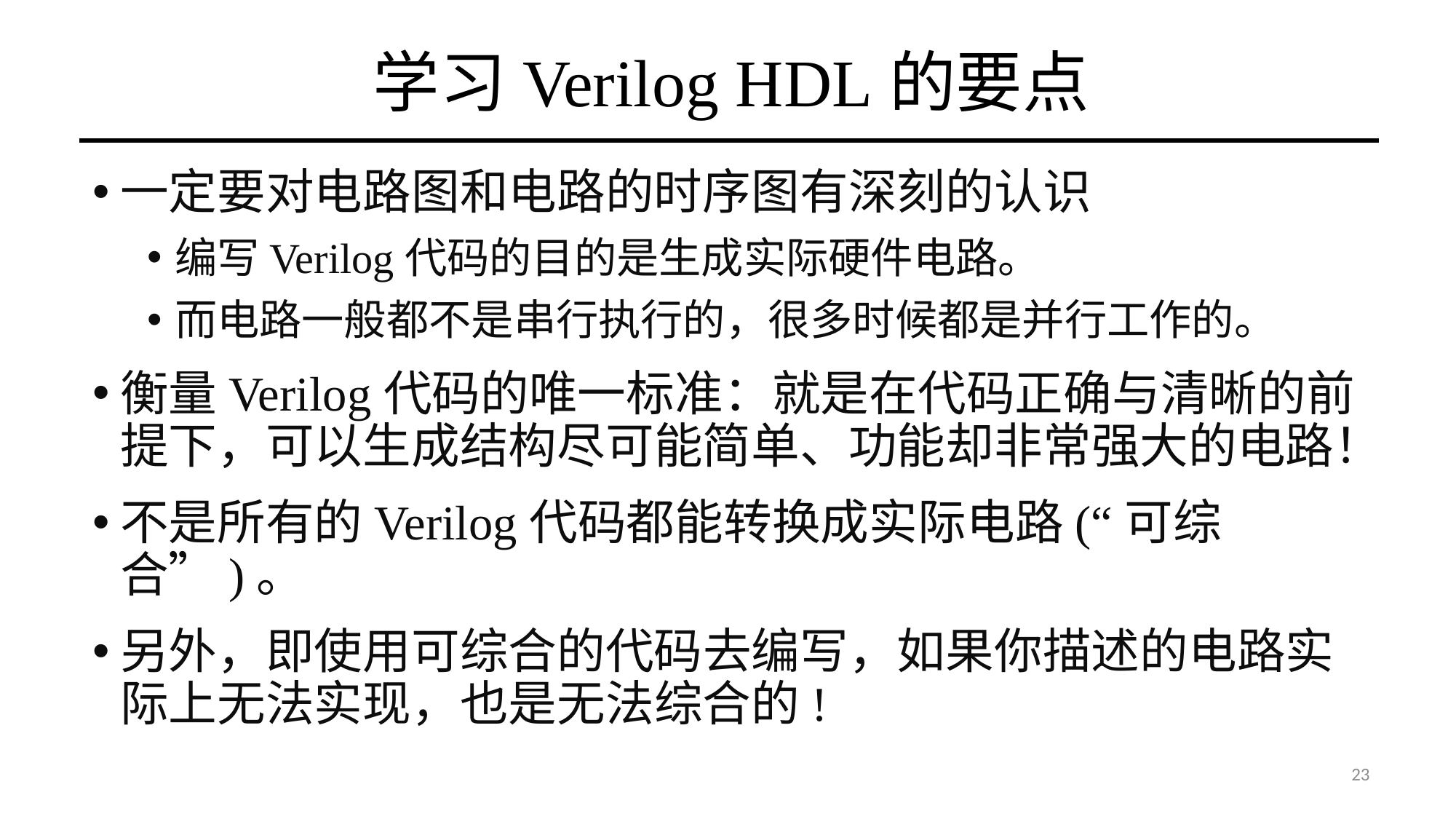

# 学习Verilog HDL的要点
一定要对电路图和电路的时序图有深刻的认识
编写Verilog代码的目的是生成实际硬件电路。
而电路一般都不是串行执行的，很多时候都是并行工作的。
衡量Verilog代码的唯一标准：就是在代码正确与清晰的前提下，可以生成结构尽可能简单、功能却非常强大的电路！
不是所有的Verilog代码都能转换成实际电路(“可综合”)。
另外，即使用可综合的代码去编写，如果你描述的电路实际上无法实现，也是无法综合的!
23